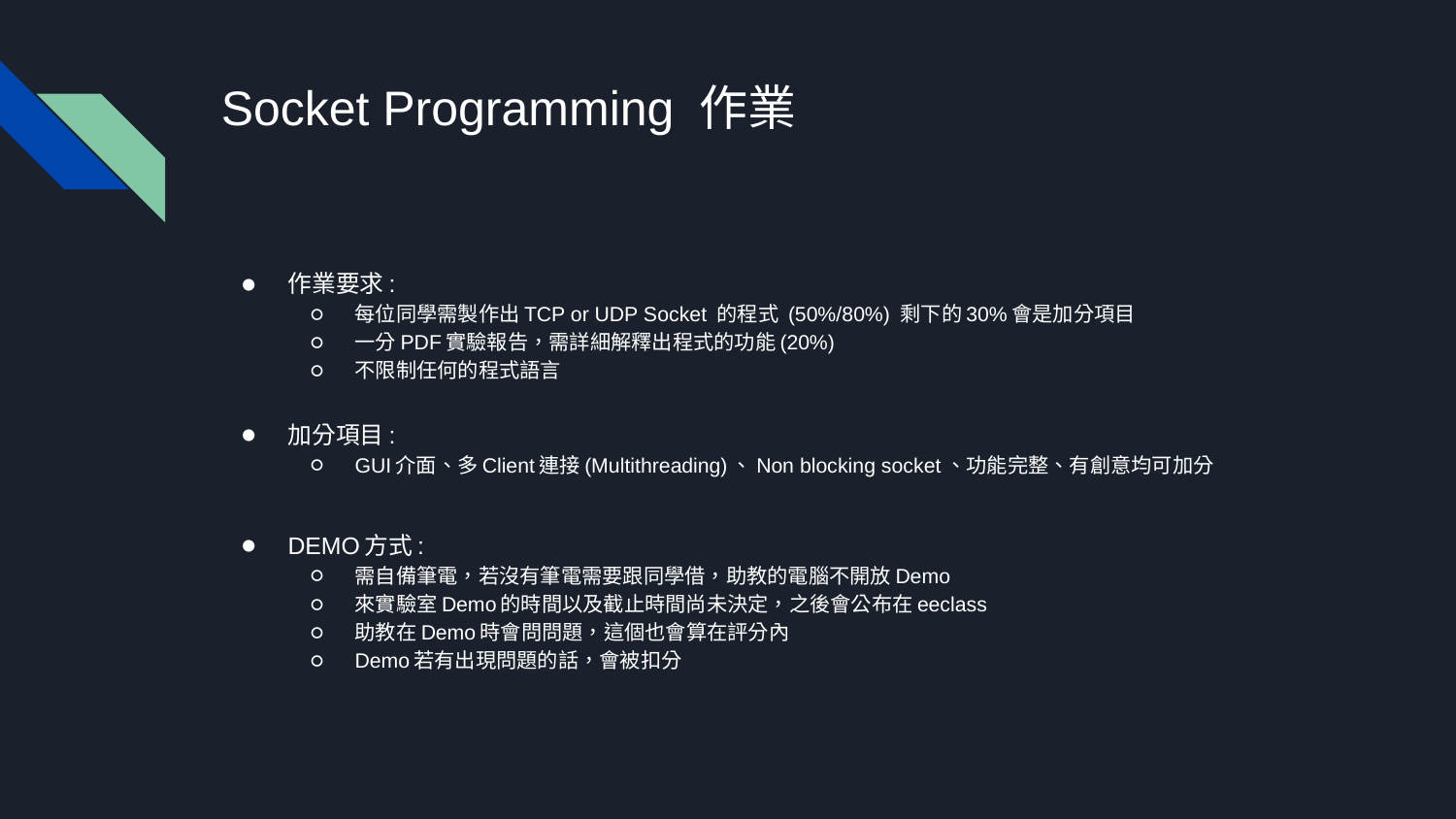

# Socket Programming 作業
作業要求:
每位同學需製作出TCP or UDP Socket 的程式 (50%/80%) 剩下的30%會是加分項目
一分PDF實驗報告，需詳細解釋出程式的功能(20%)
不限制任何的程式語言

加分項目:
GUI介面、多Client連接(Multithreading)、Non blocking socket、功能完整、有創意均可加分

DEMO方式:
需自備筆電，若沒有筆電需要跟同學借，助教的電腦不開放Demo
來實驗室Demo的時間以及截止時間尚未決定，之後會公布在eeclass
助教在Demo時會問問題，這個也會算在評分內
Demo若有出現問題的話，會被扣分